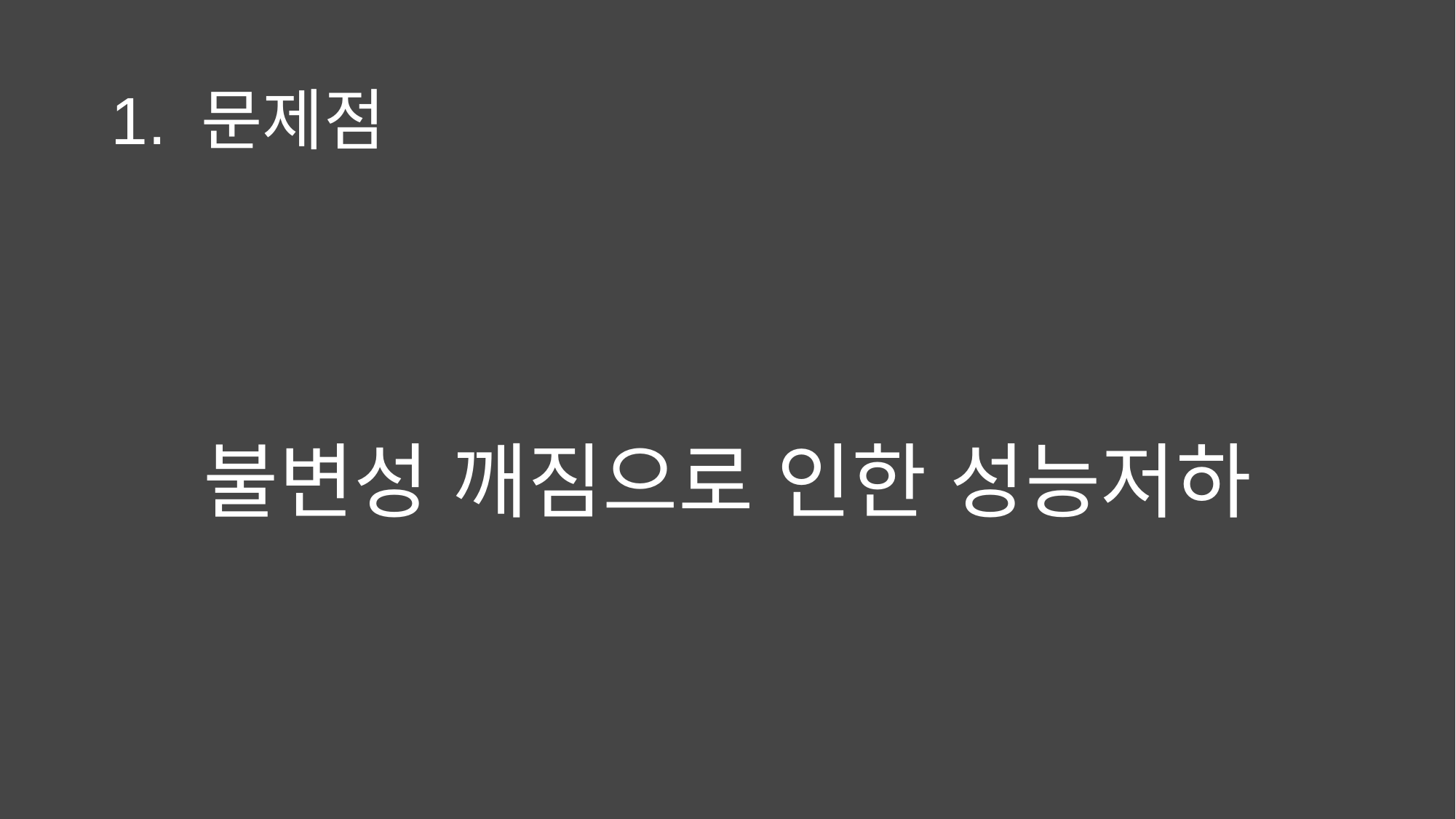

# 1. 문제점

불변성 깨짐으로 인한 성능저하